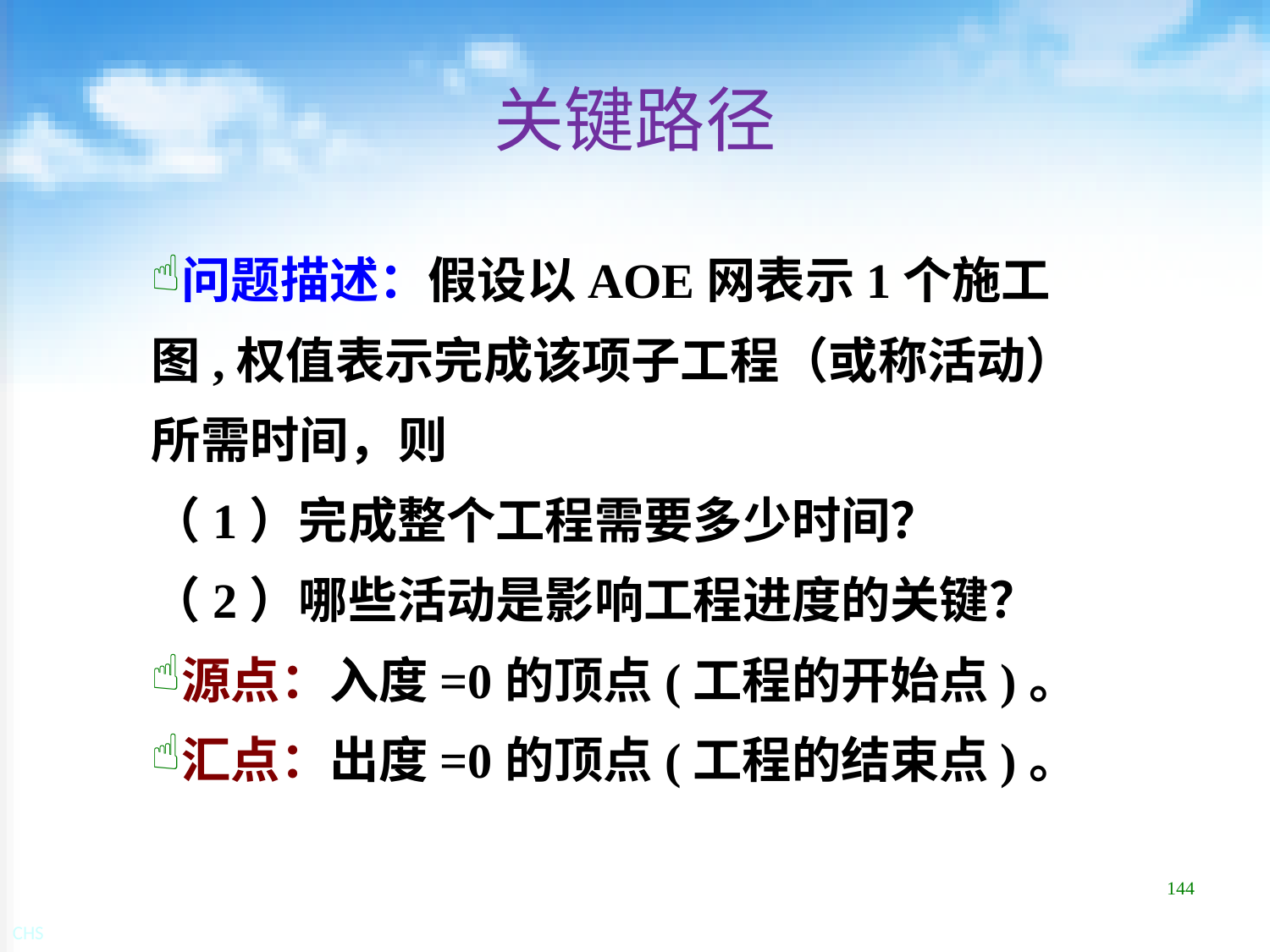

# 关键路径
问题描述：假设以AOE网表示1个施工图,权值表示完成该项子工程（或称活动）所需时间，则
（1）完成整个工程需要多少时间？
（2）哪些活动是影响工程进度的关键？
源点：入度=0的顶点(工程的开始点)。
汇点：出度=0的顶点(工程的结束点)。
144